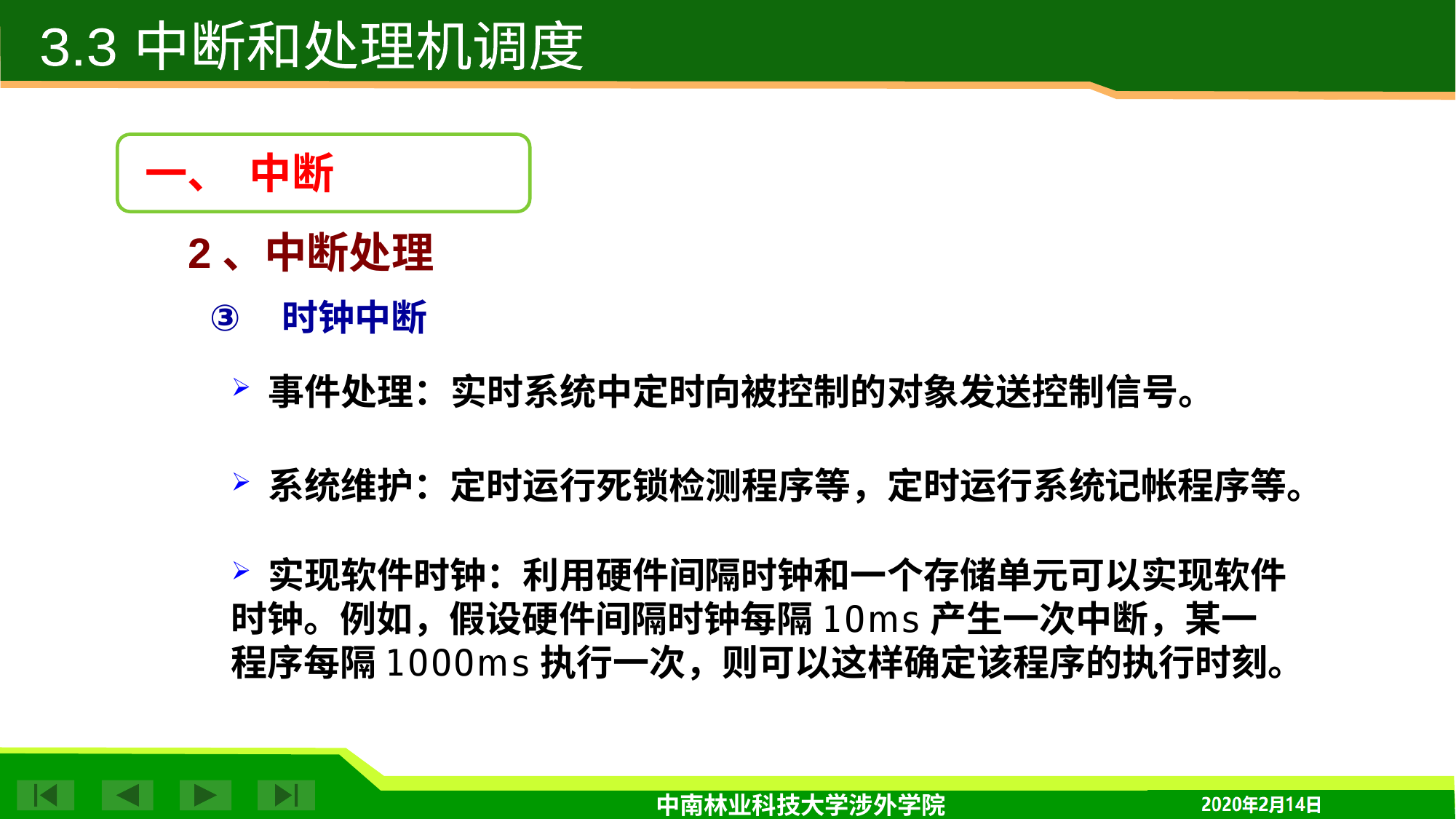

3.3 中断和处理机调度

一、  中断
2、中断处理
 时钟中断
 事件处理：实时系统中定时向被控制的对象发送控制信号。
 系统维护：定时运行死锁检测程序等，定时运行系统记帐程序等。
 实现软件时钟：利用硬件间隔时钟和一个存储单元可以实现软件时钟。例如，假设硬件间隔时钟每隔10ms产生一次中断，某一程序每隔1000ms执行一次，则可以这样确定该程序的执行时刻。